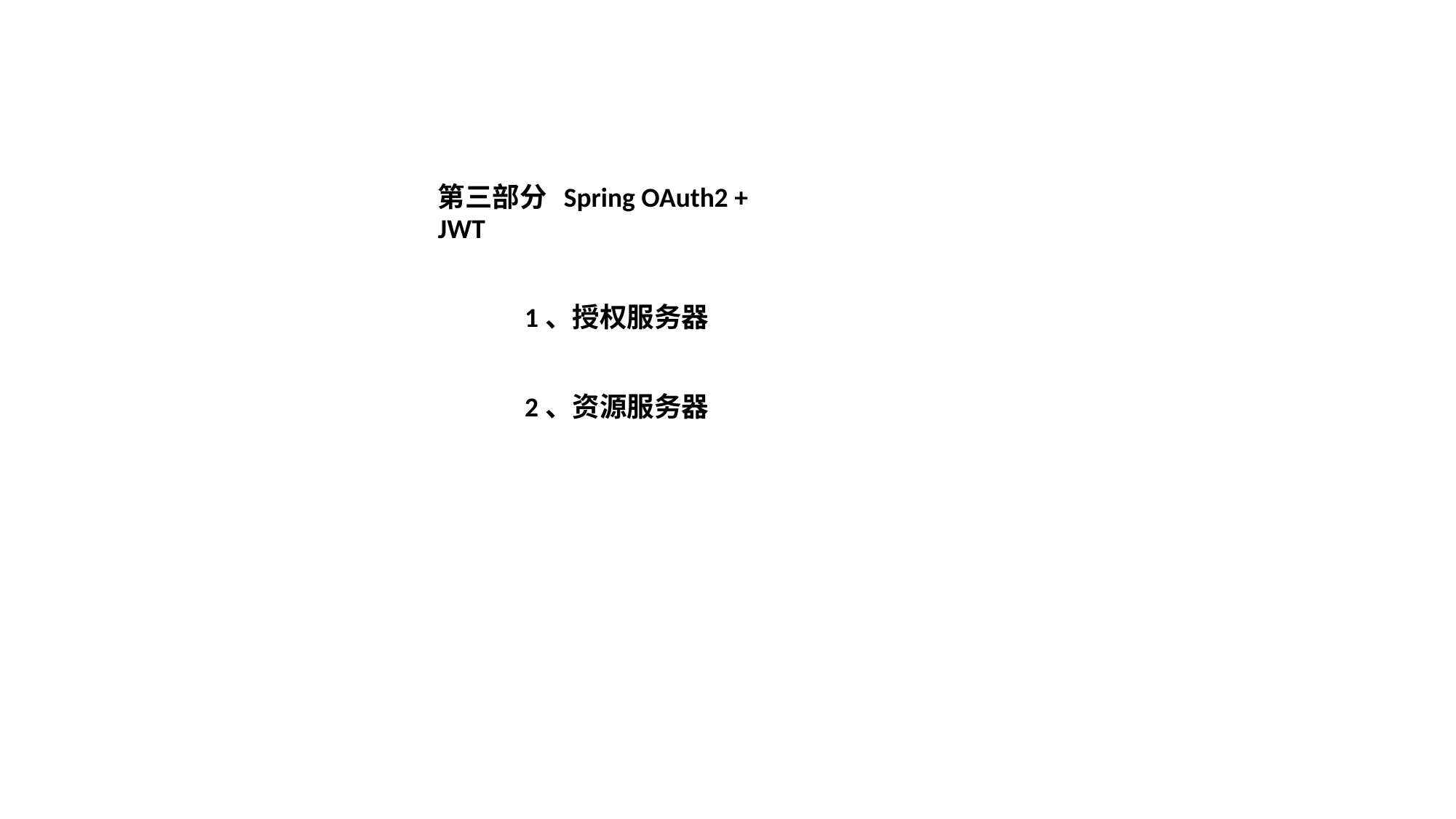

第三部分 Spring OAuth2 + JWT

1、授权服务器

2、资源服务器